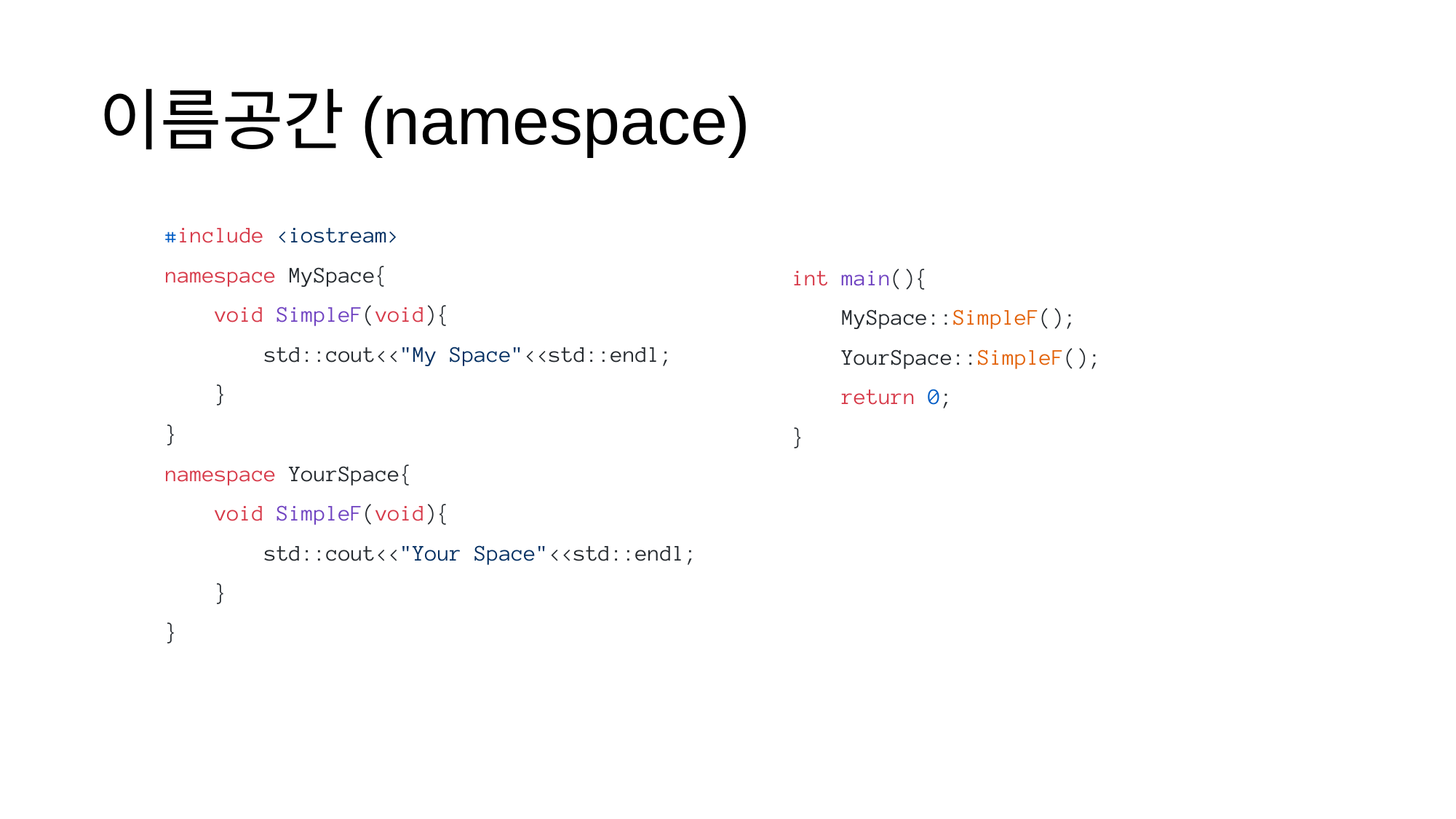

# 이름공간(namespace)
#include <iostream>
namespace MySpace{
    void SimpleF(void){
        std::cout<<"My Space"<<std::endl;
    }
}
namespace YourSpace{
    void SimpleF(void){
        std::cout<<"Your Space"<<std::endl;
    }
}

int main(){
    MySpace::SimpleF();
    YourSpace::SimpleF();
    return 0;
}